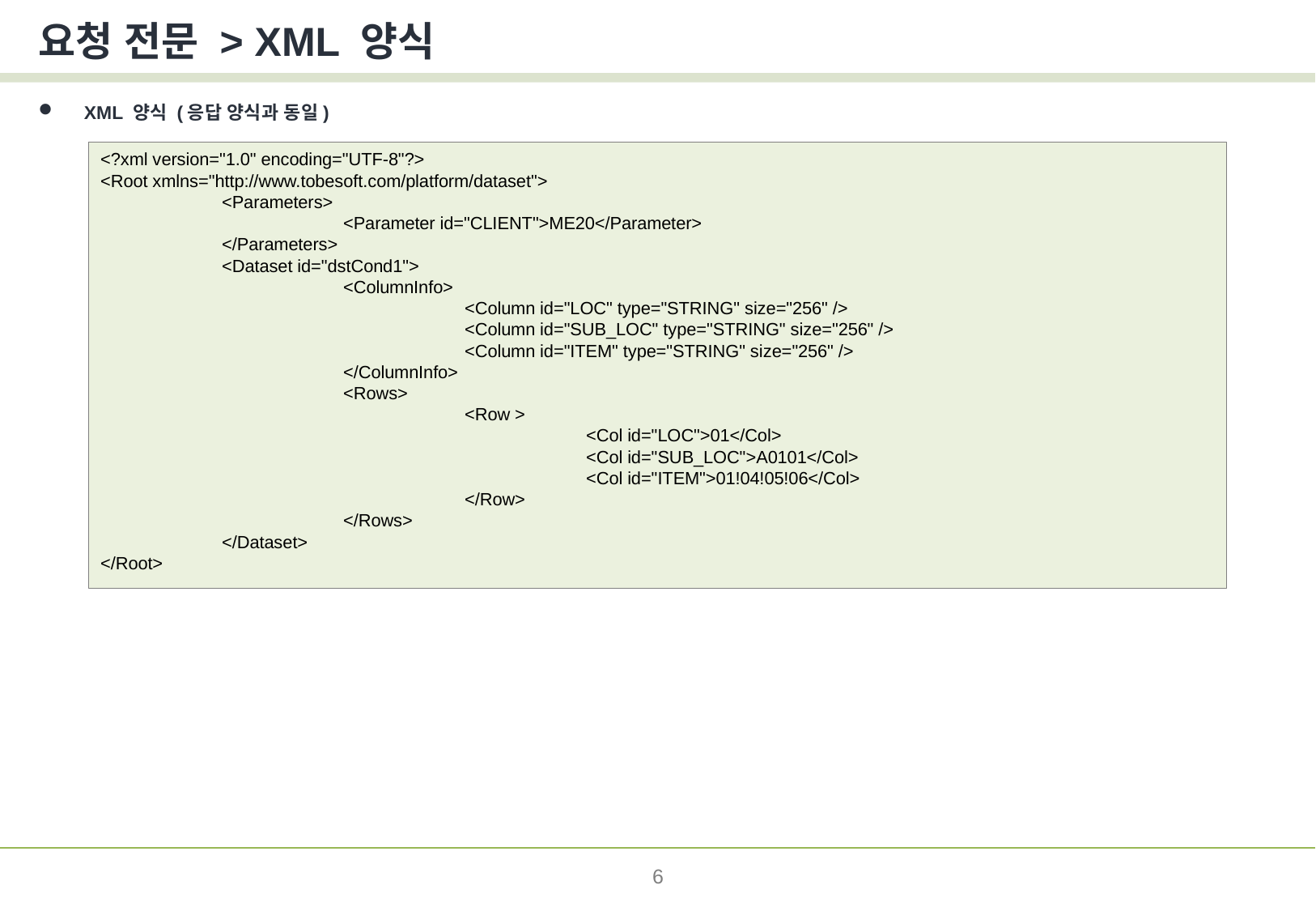

# 요청 전문 > XML 양식
XML 양식 (응답 양식과 동일)

<?xml version="1.0" encoding="UTF-8"?>
<Root xmlns="http://www.tobesoft.com/platform/dataset">
	<Parameters>
		<Parameter id="CLIENT">ME20</Parameter>
	</Parameters>
	<Dataset id="dstCond1">
		<ColumnInfo>
			<Column id="LOC" type="STRING" size="256" />
			<Column id="SUB_LOC" type="STRING" size="256" />
			<Column id="ITEM" type="STRING" size="256" />
		</ColumnInfo>
		<Rows>
			<Row >
				<Col id="LOC">01</Col>
				<Col id="SUB_LOC">A0101</Col>
				<Col id="ITEM">01!04!05!06</Col>
			</Row>
		</Rows>
	</Dataset>
</Root>

6